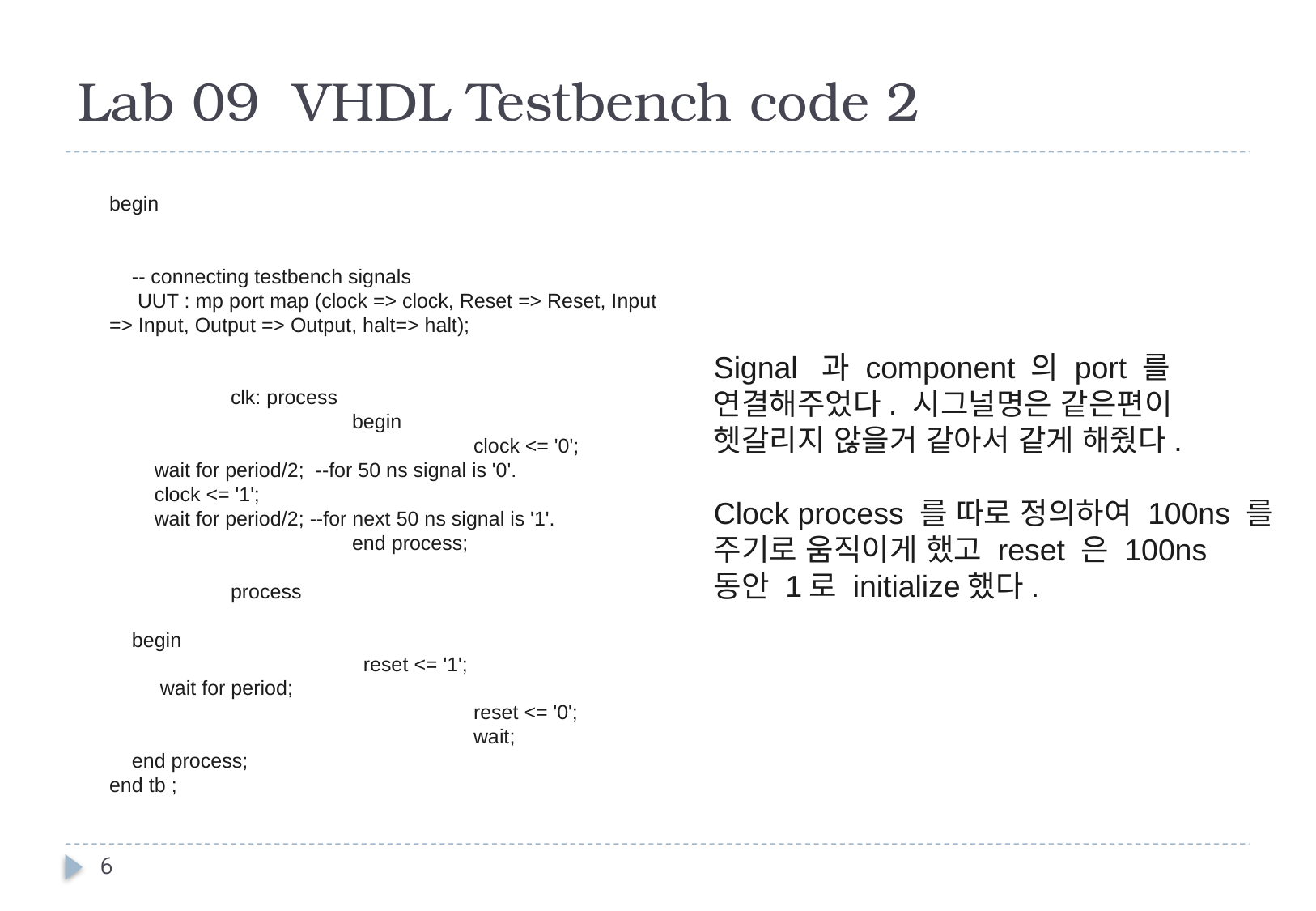

# Lab 09  VHDL Testbench code 2

begin

    -- connecting testbench signals
     UUT : mp port map (clock => clock, Reset => Reset, Input => Input, Output => Output, halt=> halt);

	clk: process
		begin
			clock <= '0';
        wait for period/2;  --for 50 ns signal is '0'.
        clock <= '1';
        wait for period/2; --for next 50 ns signal is '1'.
		end process;

	process

    begin
		  reset <= '1';
         wait for period;
			reset <= '0';
			wait;
    end process;
end tb ;
Signal  과 component 의 port 를 연결해주었다. 시그널명은 같은편이 헷갈리지 않을거 같아서 같게 해줬다.

Clock process 를 따로 정의하여 100ns 를 주기로 움직이게 했고 reset 은 100ns  동안 1로 initialize했다.

6